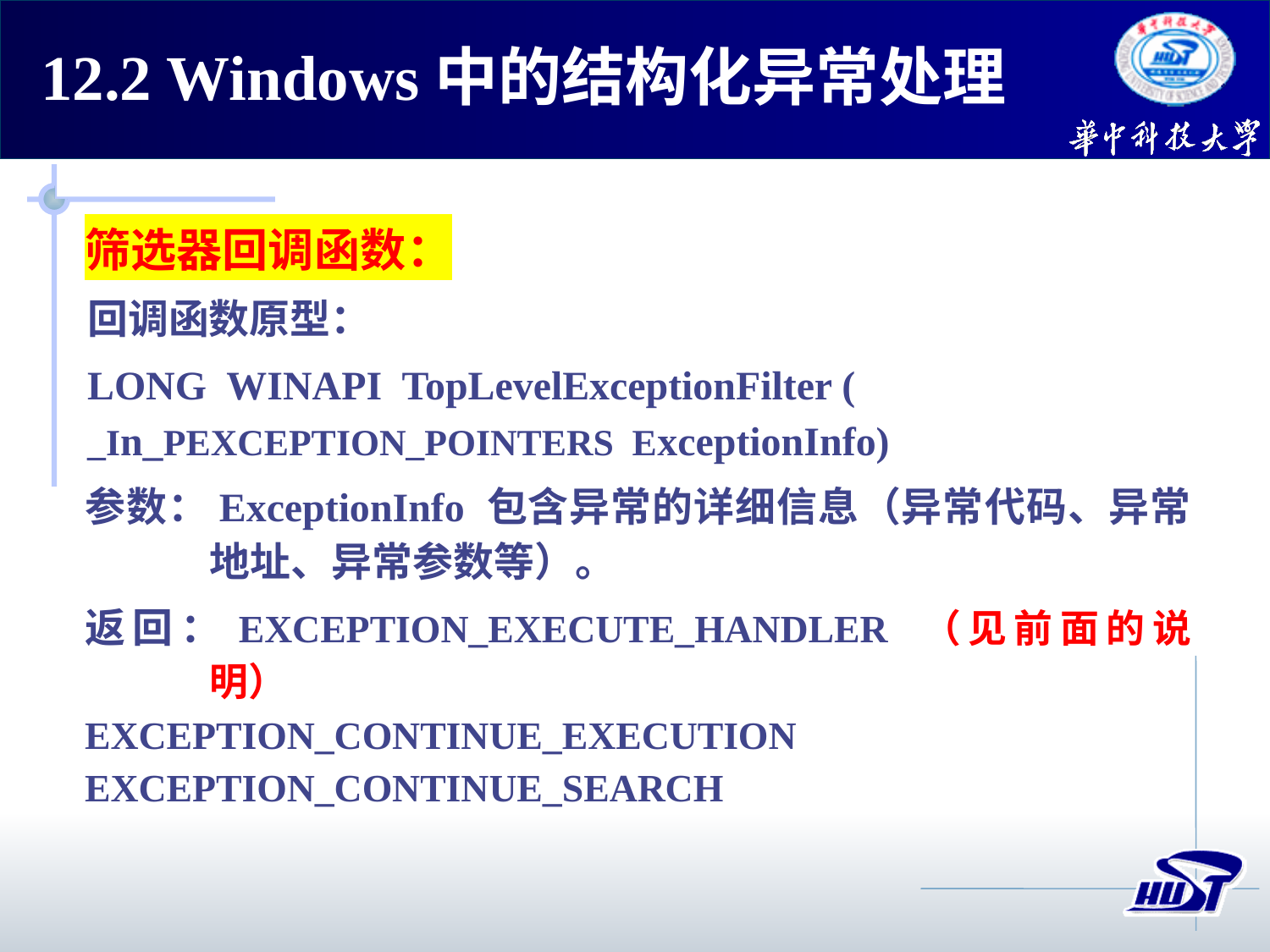

12.2 Windows中的结构化异常处理
筛选器回调函数：
回调函数原型：
LONG  WINAPI  TopLevelExceptionFilter (
_In_PEXCEPTION_POINTERS  ExceptionInfo)
参数：ExceptionInfo 包含异常的详细信息（异常代码、异常地址、异常参数等）。
返回：EXCEPTION_EXECUTE_HANDLER （见前面的说明）
EXCEPTION_CONTINUE_EXECUTION
EXCEPTION_CONTINUE_SEARCH